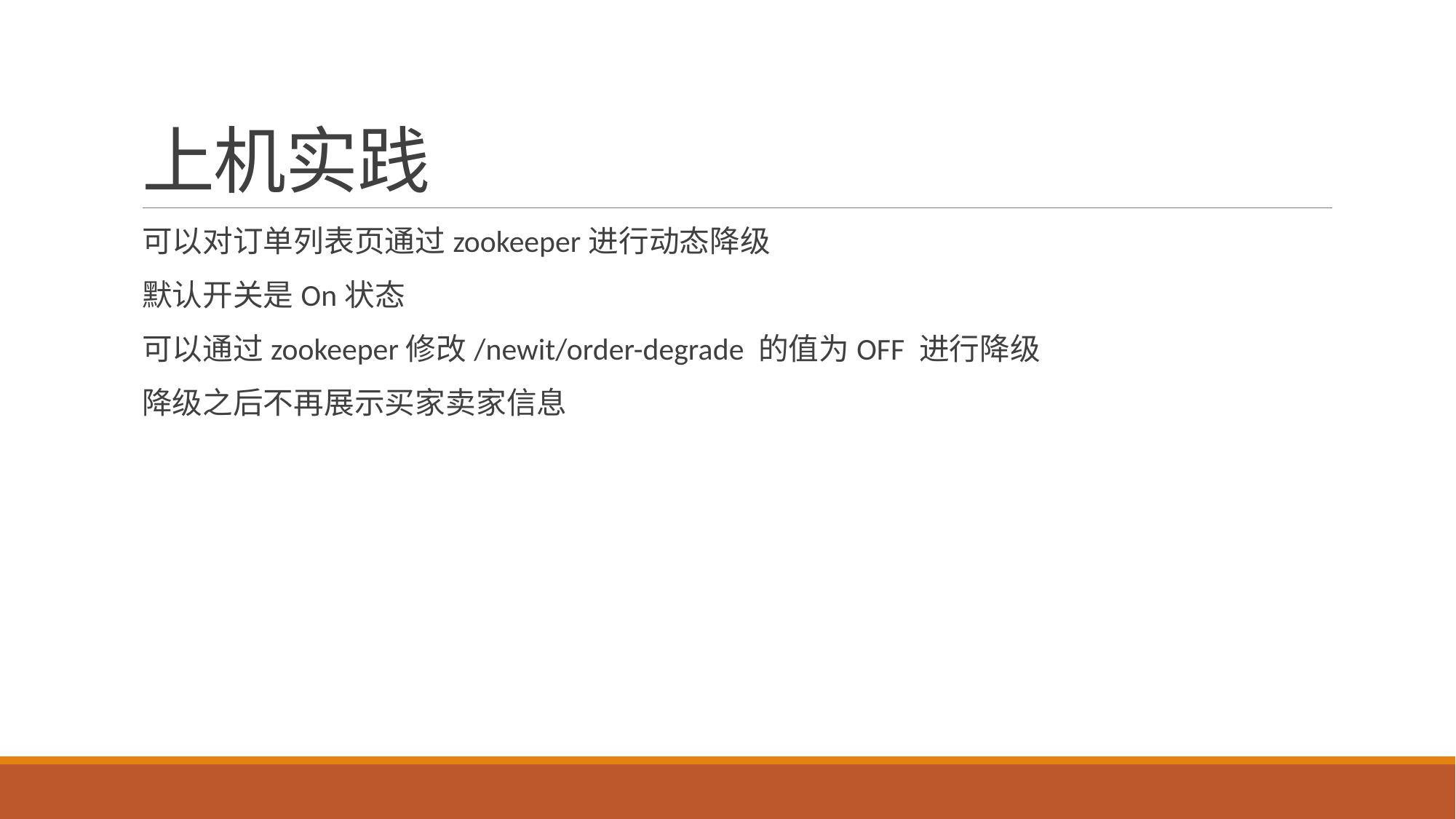

# 上机实践
可以对订单列表页通过zookeeper进行动态降级
默认开关是On状态
可以通过zookeeper修改/newit/order-degrade 的值为OFF 进行降级
降级之后不再展示买家卖家信息